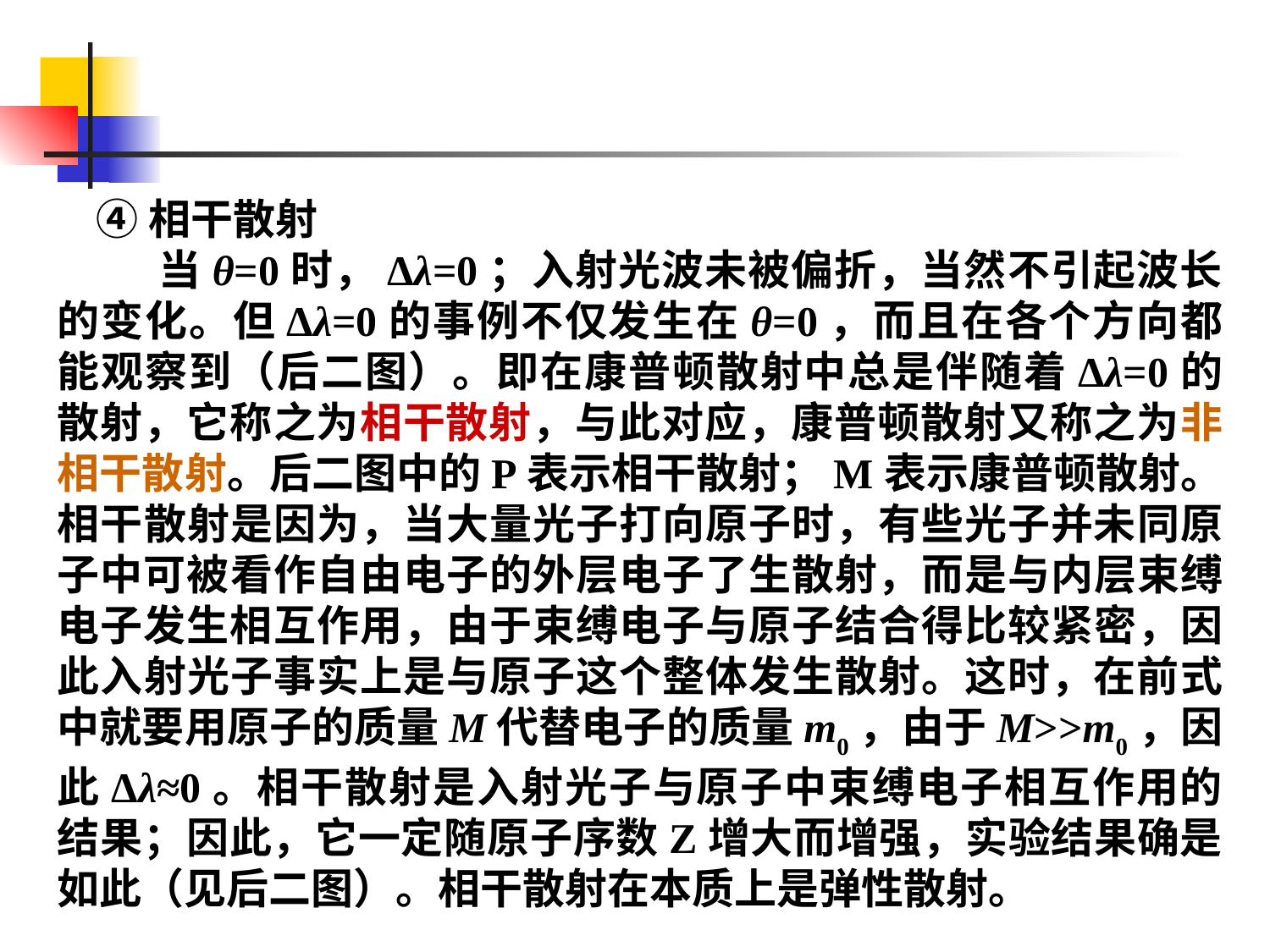

④相干散射
     当θ=0时，Δλ=0；入射光波未被偏折，当然不引起波长的变化。但Δλ=0的事例不仅发生在θ=0，而且在各个方向都能观察到（后二图）。即在康普顿散射中总是伴随着Δλ=0的散射，它称之为相干散射，与此对应，康普顿散射又称之为非相干散射。后二图中的P表示相干散射；M表示康普顿散射。相干散射是因为，当大量光子打向原子时，有些光子并未同原子中可被看作自由电子的外层电子了生散射，而是与内层束缚电子发生相互作用，由于束缚电子与原子结合得比较紧密，因此入射光子事实上是与原子这个整体发生散射。这时，在前式中就要用原子的质量M代替电子的质量m0，由于M>>m0，因此Δλ≈0。相干散射是入射光子与原子中束缚电子相互作用的结果；因此，它一定随原子序数Z增大而增强，实验结果确是如此（见后二图）。相干散射在本质上是弹性散射。